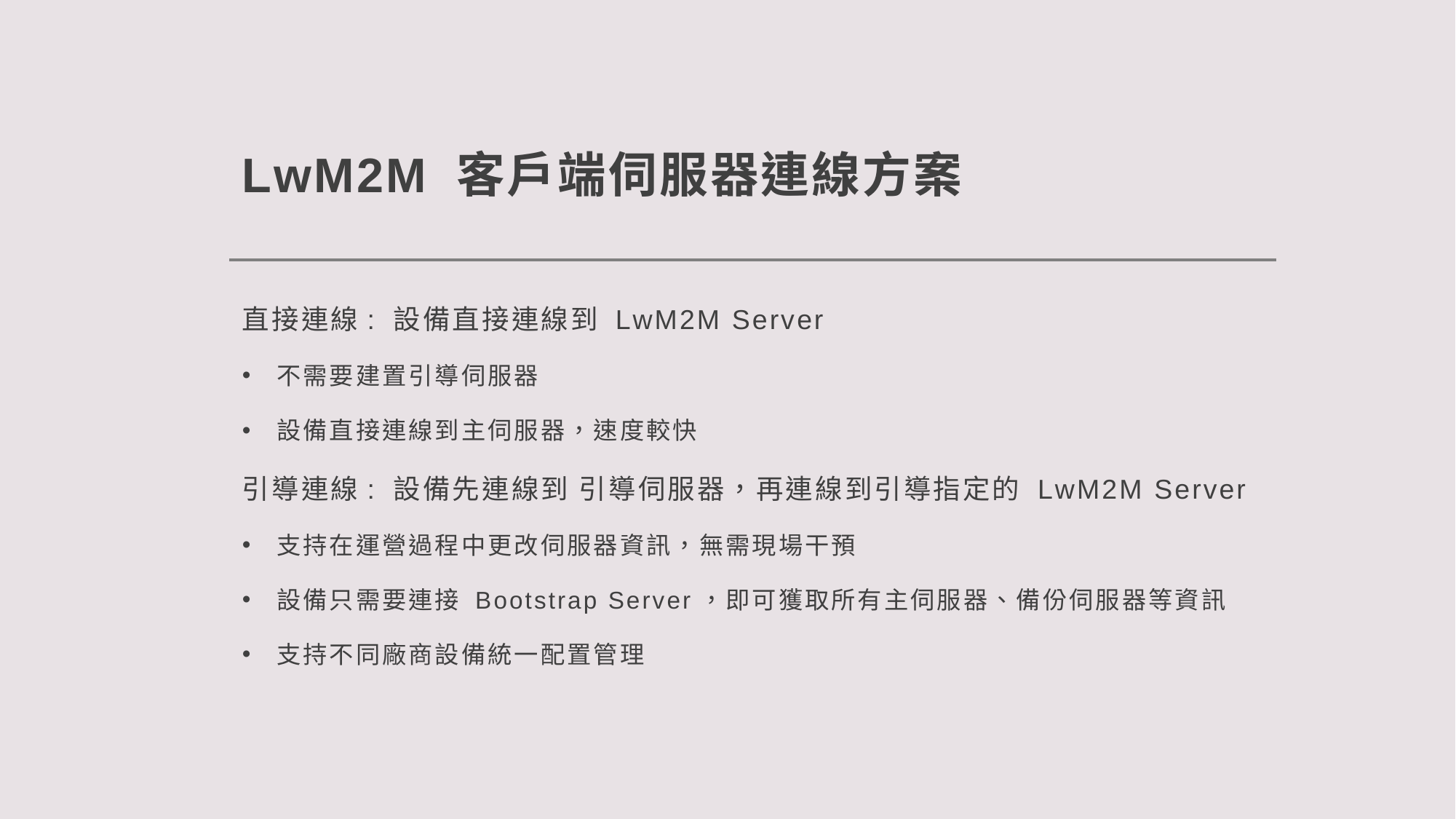

# LwM2M 客戶端伺服器連線方案
直接連線: 設備直接連線到 LwM2M Server
不需要建置引導伺服器
設備直接連線到主伺服器，速度較快
引導連線: 設備先連線到 引導伺服器，再連線到引導指定的 LwM2M Server
支持在運營過程中更改伺服器資訊，無需現場干預
設備只需要連接 Bootstrap Server，即可獲取所有主伺服器、備份伺服器等資訊
支持不同廠商設備統一配置管理